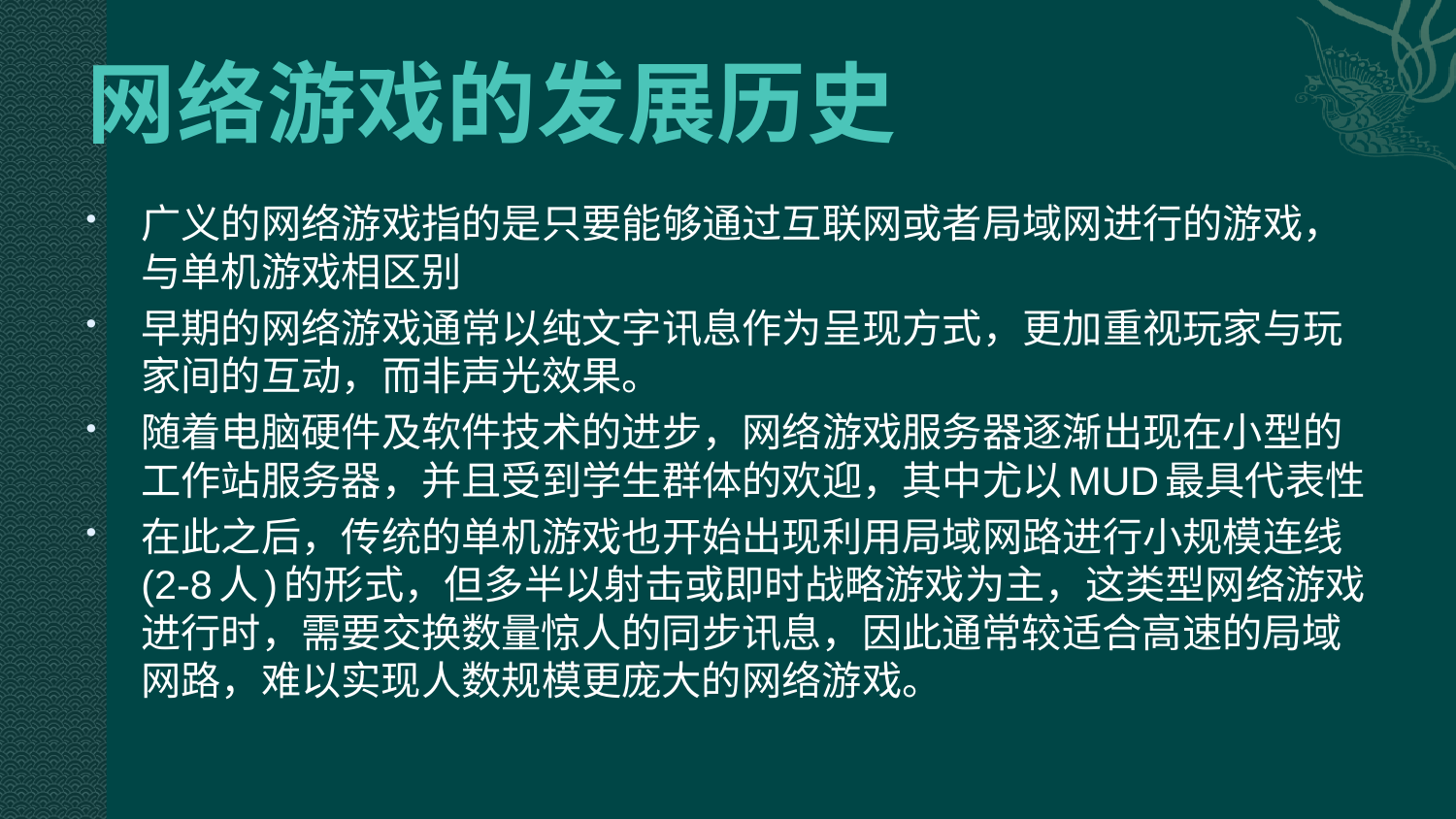

# 网络游戏的发展历史
广义的网络游戏指的是只要能够通过互联网或者局域网进行的游戏，与单机游戏相区别
早期的网络游戏通常以纯文字讯息作为呈现方式，更加重视玩家与玩家间的互动，而非声光效果。
随着电脑硬件及软件技术的进步，网络游戏服务器逐渐出现在小型的工作站服务器，并且受到学生群体的欢迎，其中尤以MUD最具代表性
在此之后，传统的单机游戏也开始出现利用局域网路进行小规模连线(2-8人)的形式，但多半以射击或即时战略游戏为主，这类型网络游戏进行时，需要交换数量惊人的同步讯息，因此通常较适合高速的局域网路，难以实现人数规模更庞大的网络游戏。